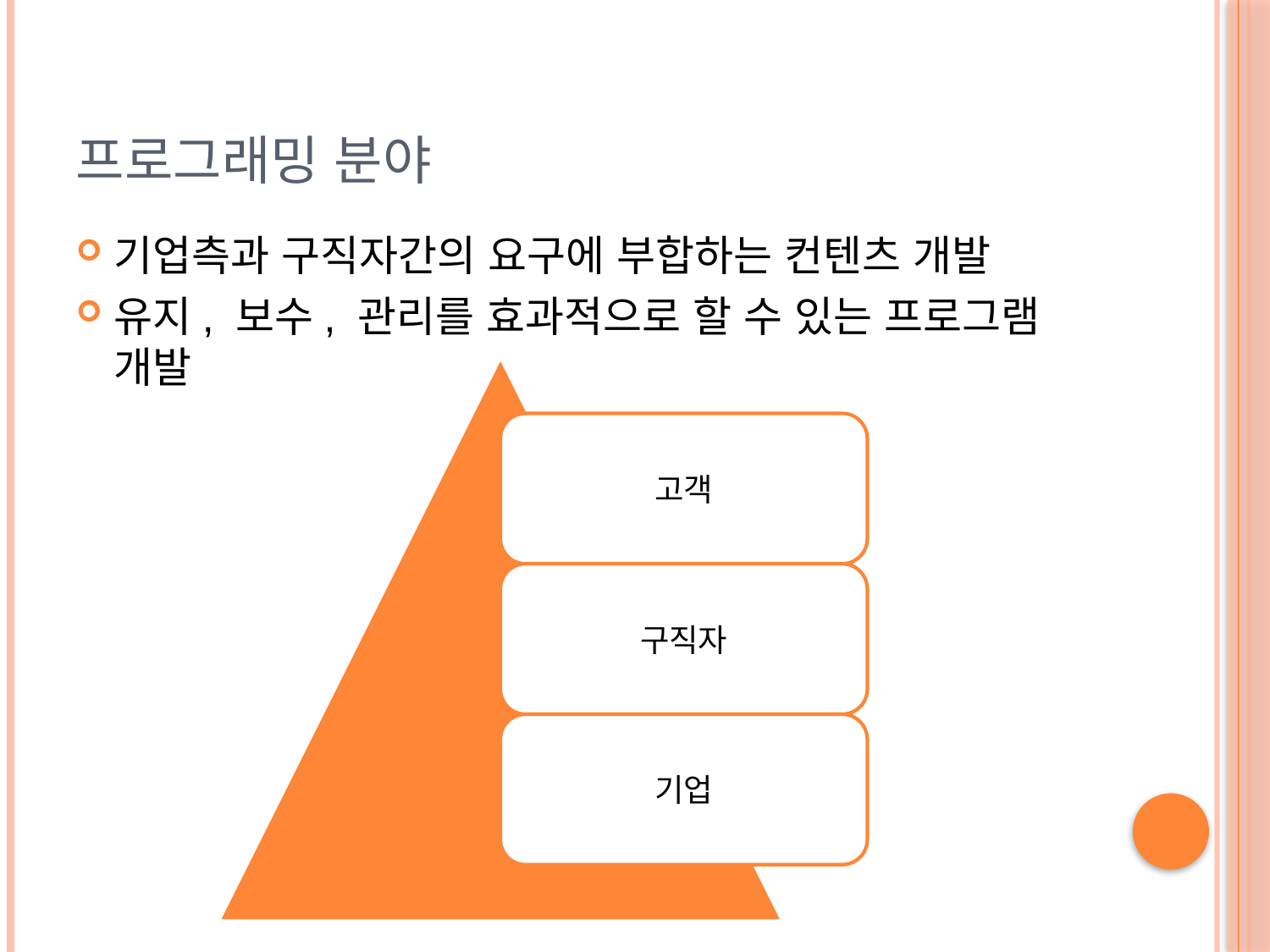

# 프로그래밍 분야
기업측과 구직자간의 요구에 부합하는 컨텐츠 개발
유지, 보수, 관리를 효과적으로 할 수 있는 프로그램 개발
고객
구직자
기업